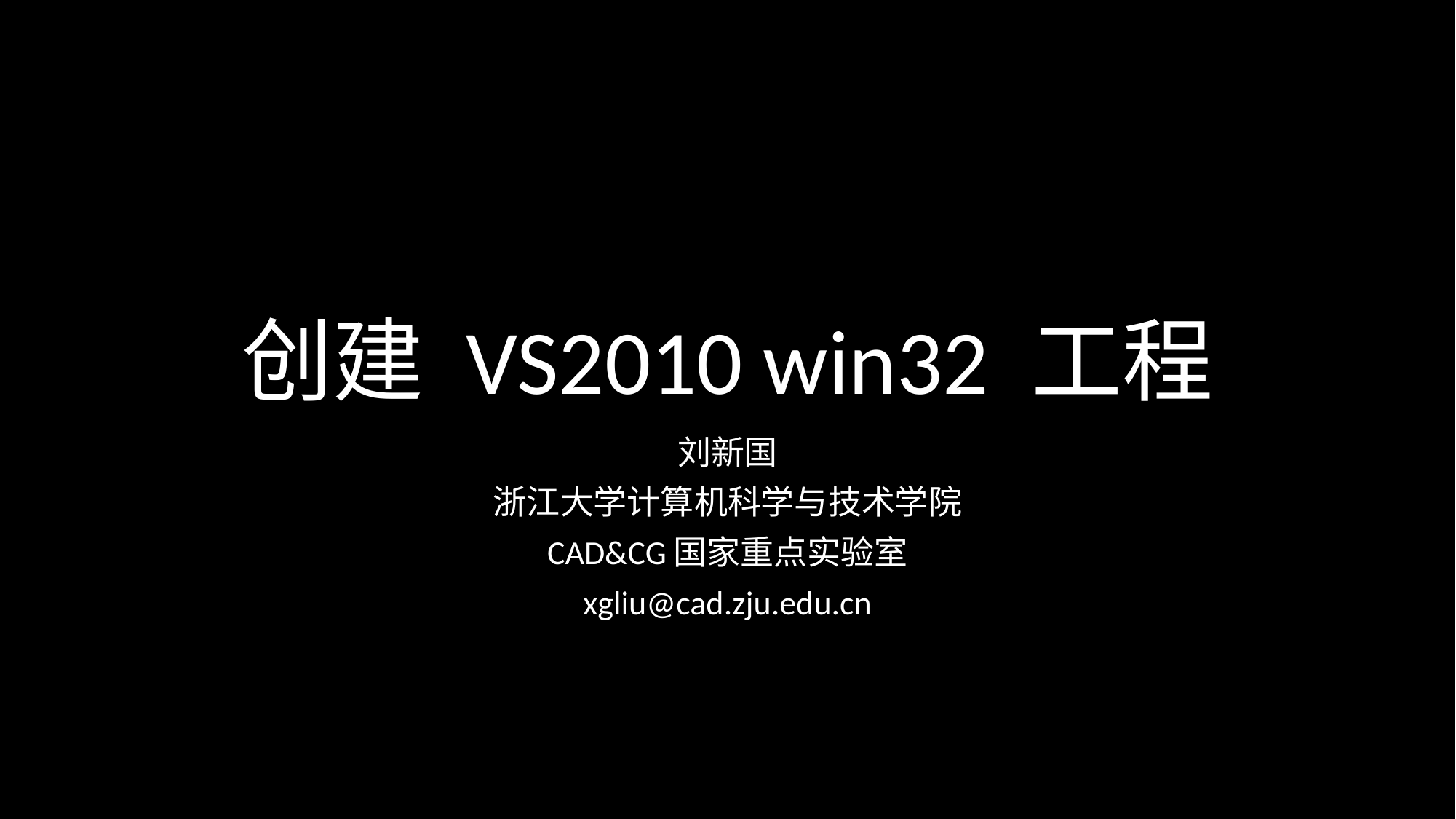

# 创建 VS2010 win32 工程
刘新国
浙江大学计算机科学与技术学院
CAD&CG国家重点实验室
xgliu@cad.zju.edu.cn